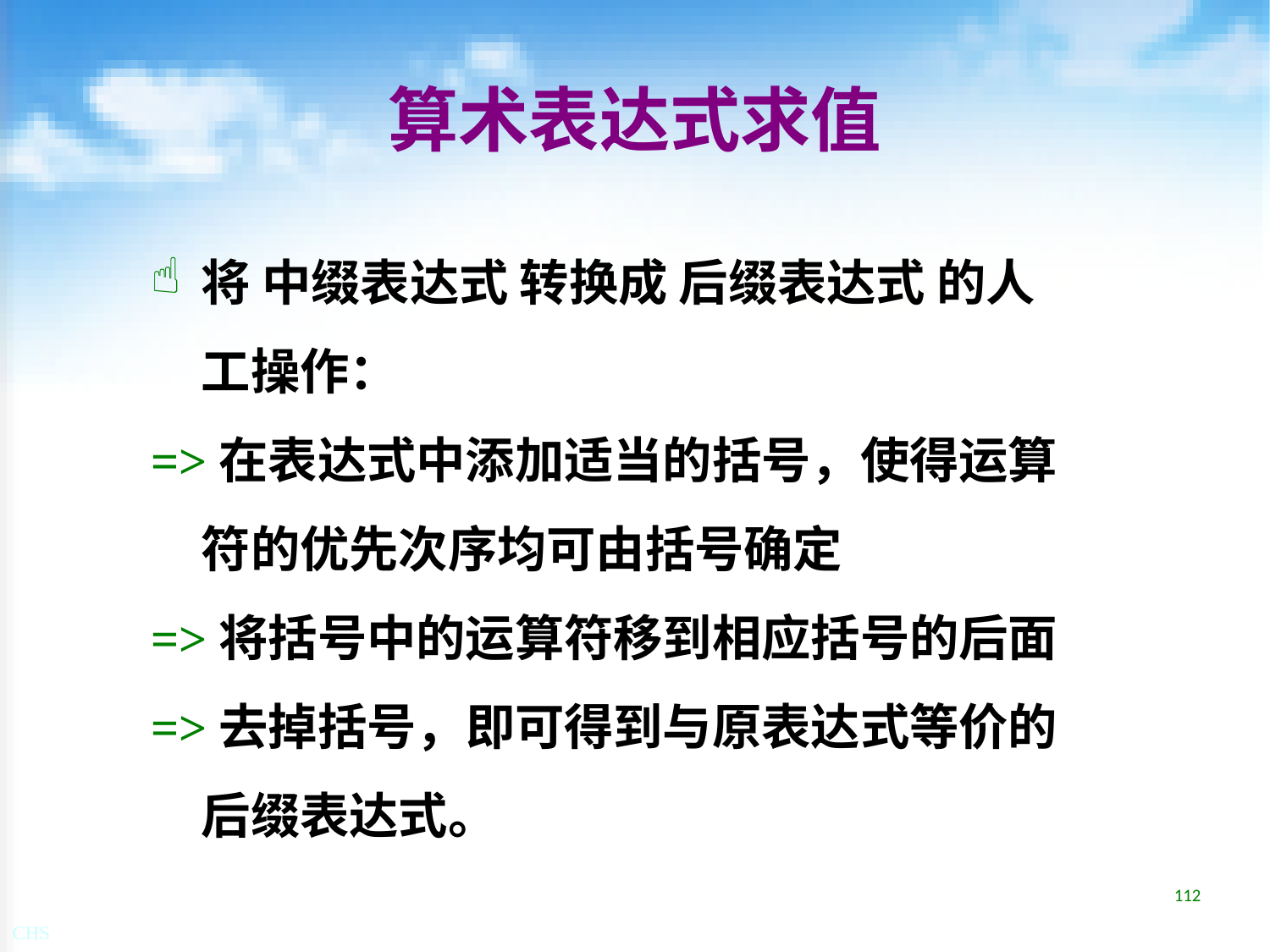

# 算术表达式求值
将 中缀表达式 转换成 后缀表达式 的人工操作：
=>在表达式中添加适当的括号，使得运算符的优先次序均可由括号确定
=>将括号中的运算符移到相应括号的后面
=>去掉括号，即可得到与原表达式等价的后缀表达式。
112